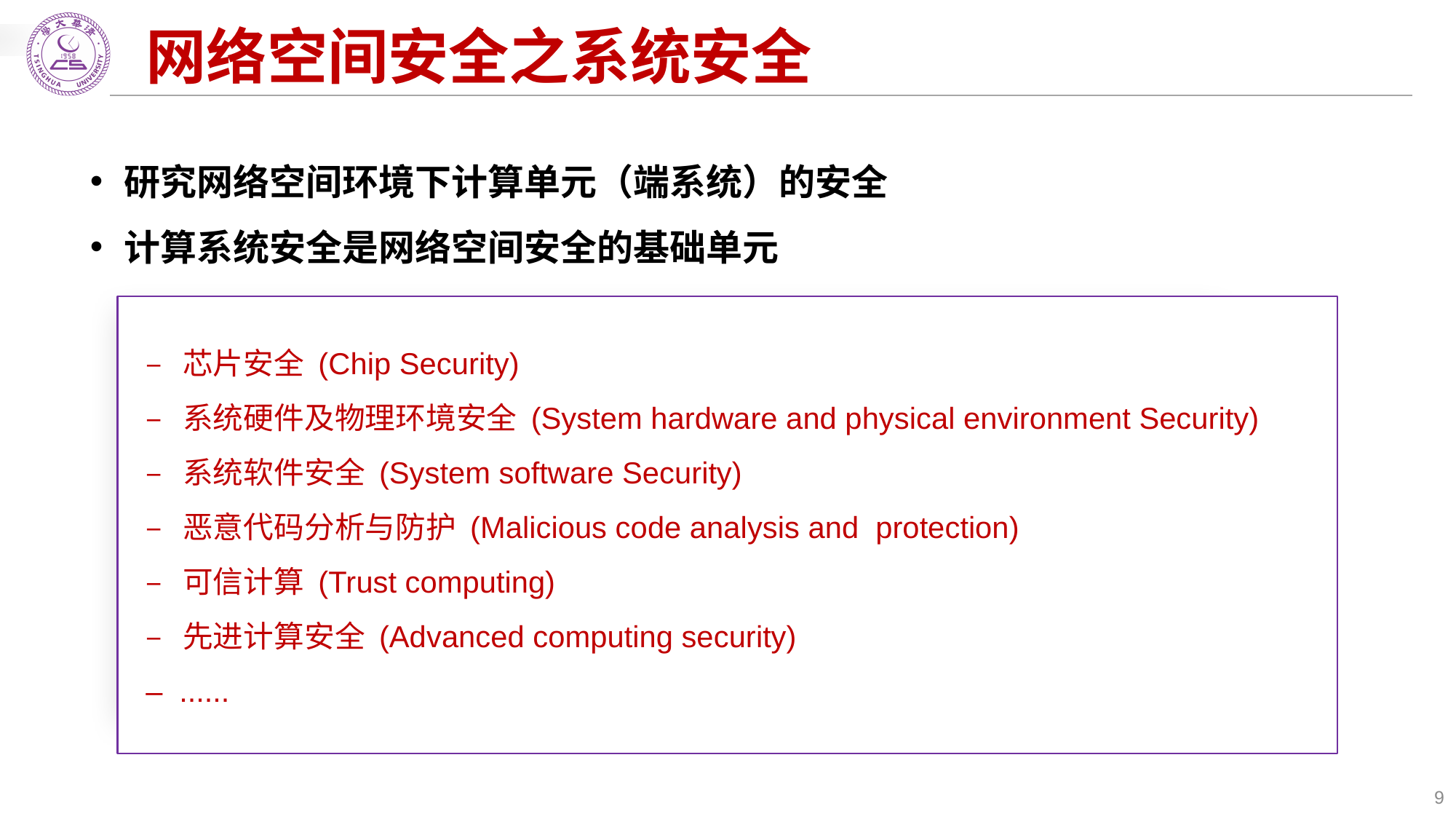

# 网络空间安全之系统安全
研究网络空间环境下计算单元（端系统）的安全
计算系统安全是网络空间安全的基础单元

–  芯片安全 (Chip Security)
–  系统硬件及物理环境安全 (System hardware and physical environment Security)
–  系统软件安全 (System software Security)
–  恶意代码分析与防护 (Malicious code analysis and  protection)
–  可信计算 (Trust computing)
–  先进计算安全 (Advanced computing security)
–  ......

9